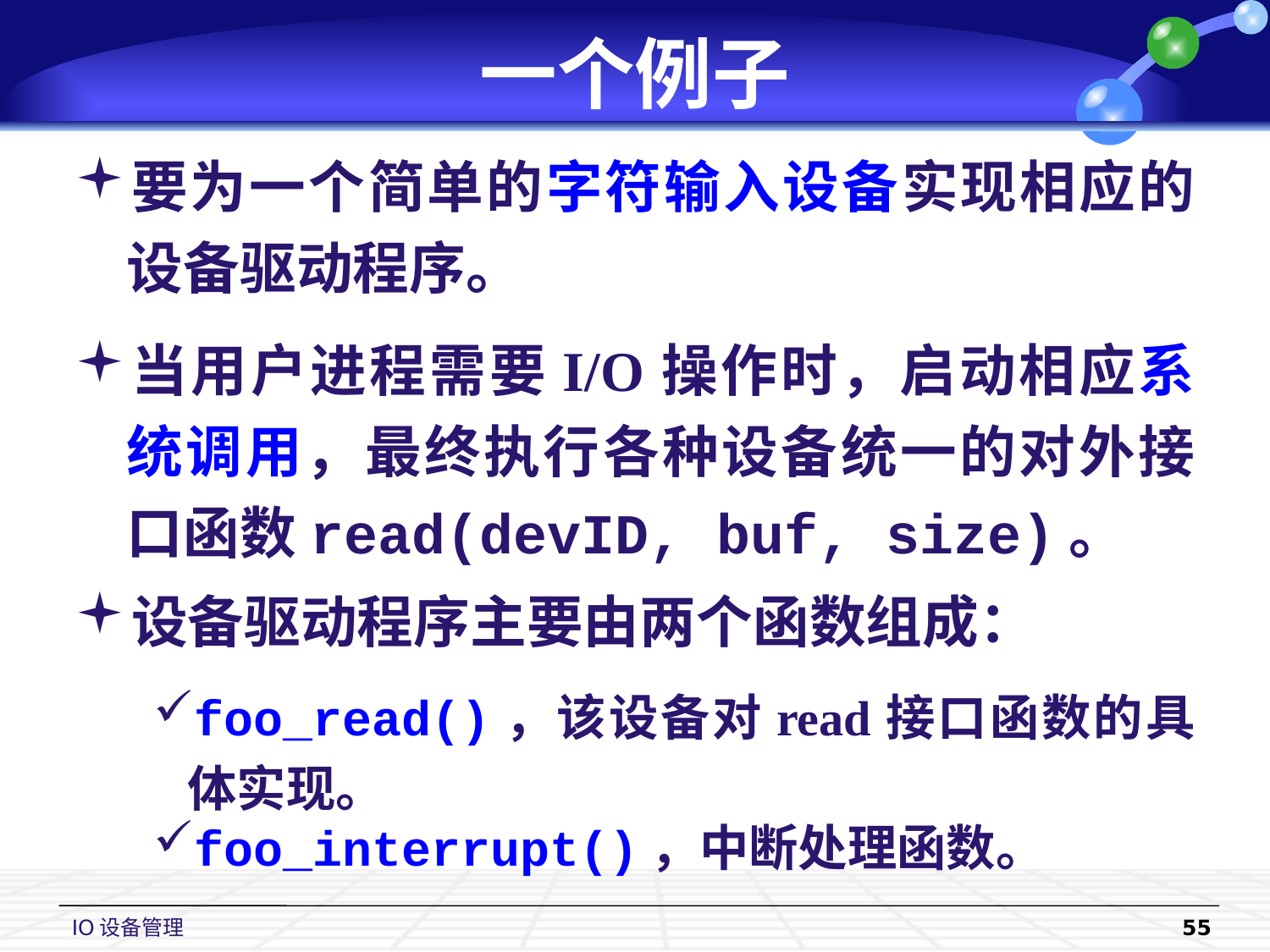

一个例子
要为一个简单的字符输入设备实现相应的设备驱动程序。
当用户进程需要I/O操作时，启动相应系统调用，最终执行各种设备统一的对外接口函数read(devID, buf, size)。
设备驱动程序主要由两个函数组成：
foo_read()，该设备对read接口函数的具体实现。
foo_interrupt()，中断处理函数。
IO设备管理
55